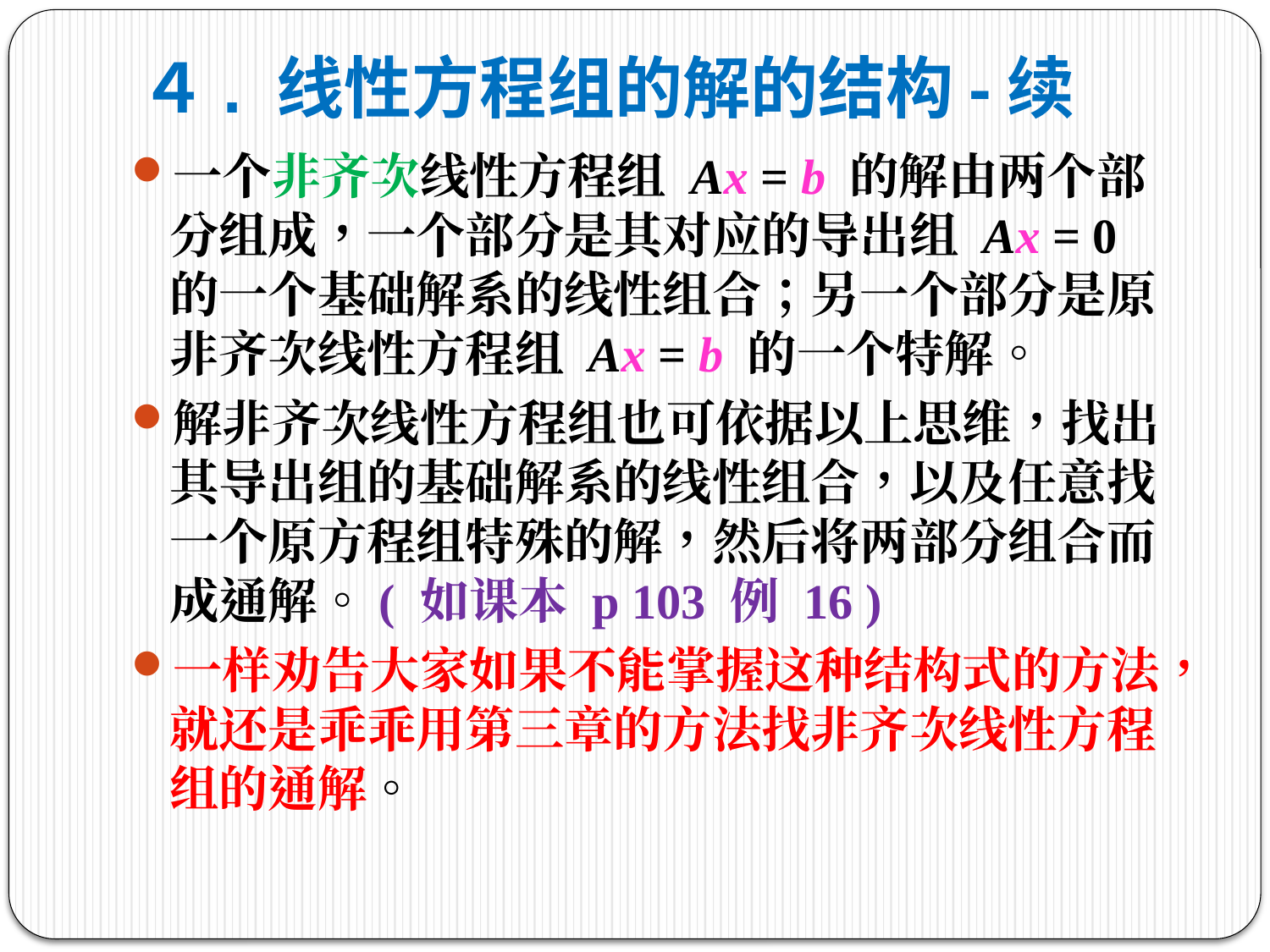

# ４. 线性方程组的解的结构-续
一个非齐次线性方程组 Ax = b 的解由两个部分组成，一个部分是其对应的导出组 Ax = 0 的一个基础解系的线性组合；另一个部分是原非齐次线性方程组 Ax = b 的一个特解。
解非齐次线性方程组也可依据以上思维，找出其导出组的基础解系的线性组合，以及任意找一个原方程组特殊的解，然后将两部分组合而成通解。( 如课本 p 103 例 16 )
一样劝告大家如果不能掌握这种结构式的方法，就还是乖乖用第三章的方法找非齐次线性方程组的通解。